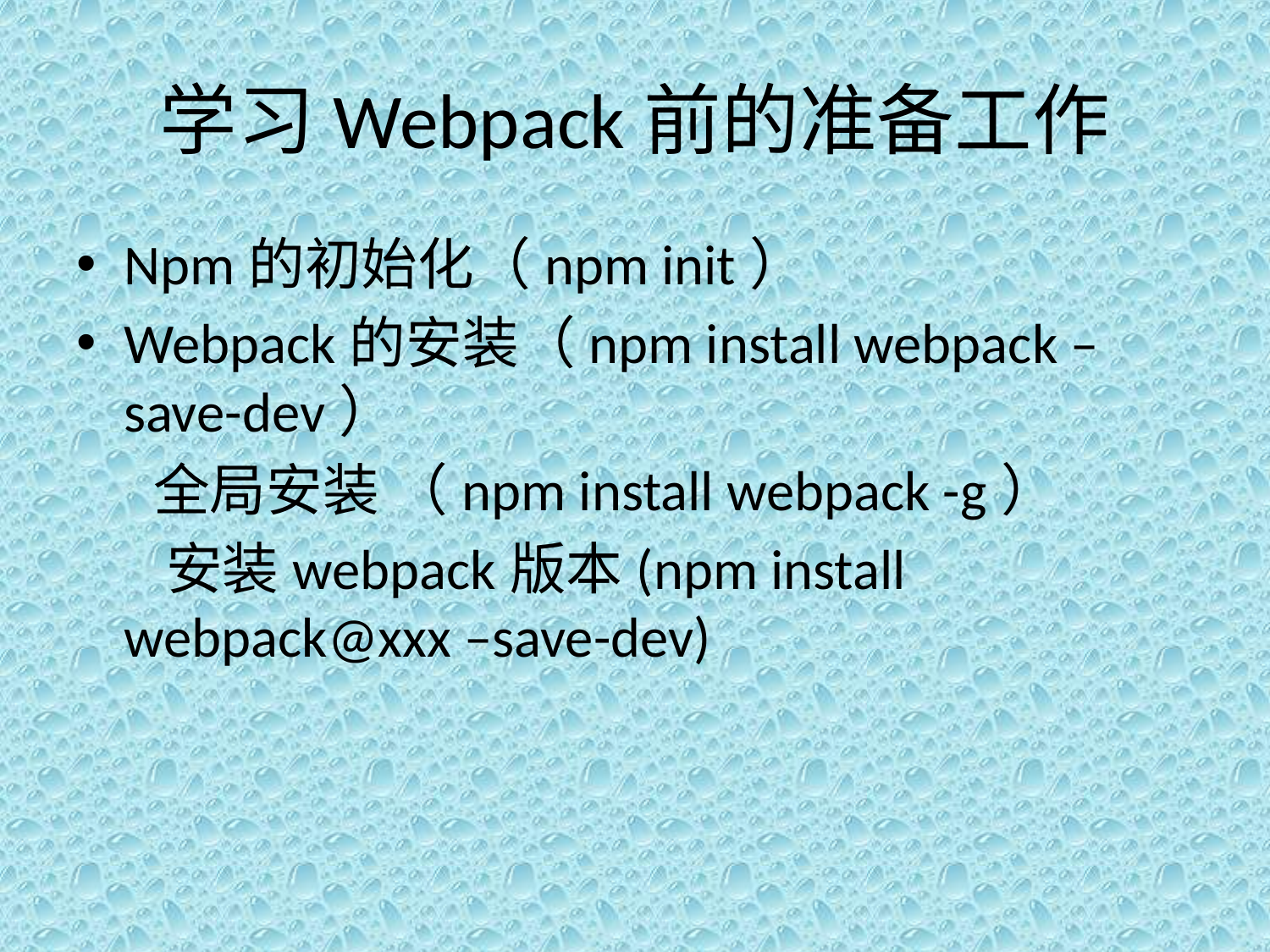

# 学习Webpack前的准备工作
Npm的初始化（npm init）
Webpack的安装（npm install webpack –save-dev）
     全局安装 （npm install webpack -g）
      安装webpack版本(npm install webpack@xxx –save-dev)